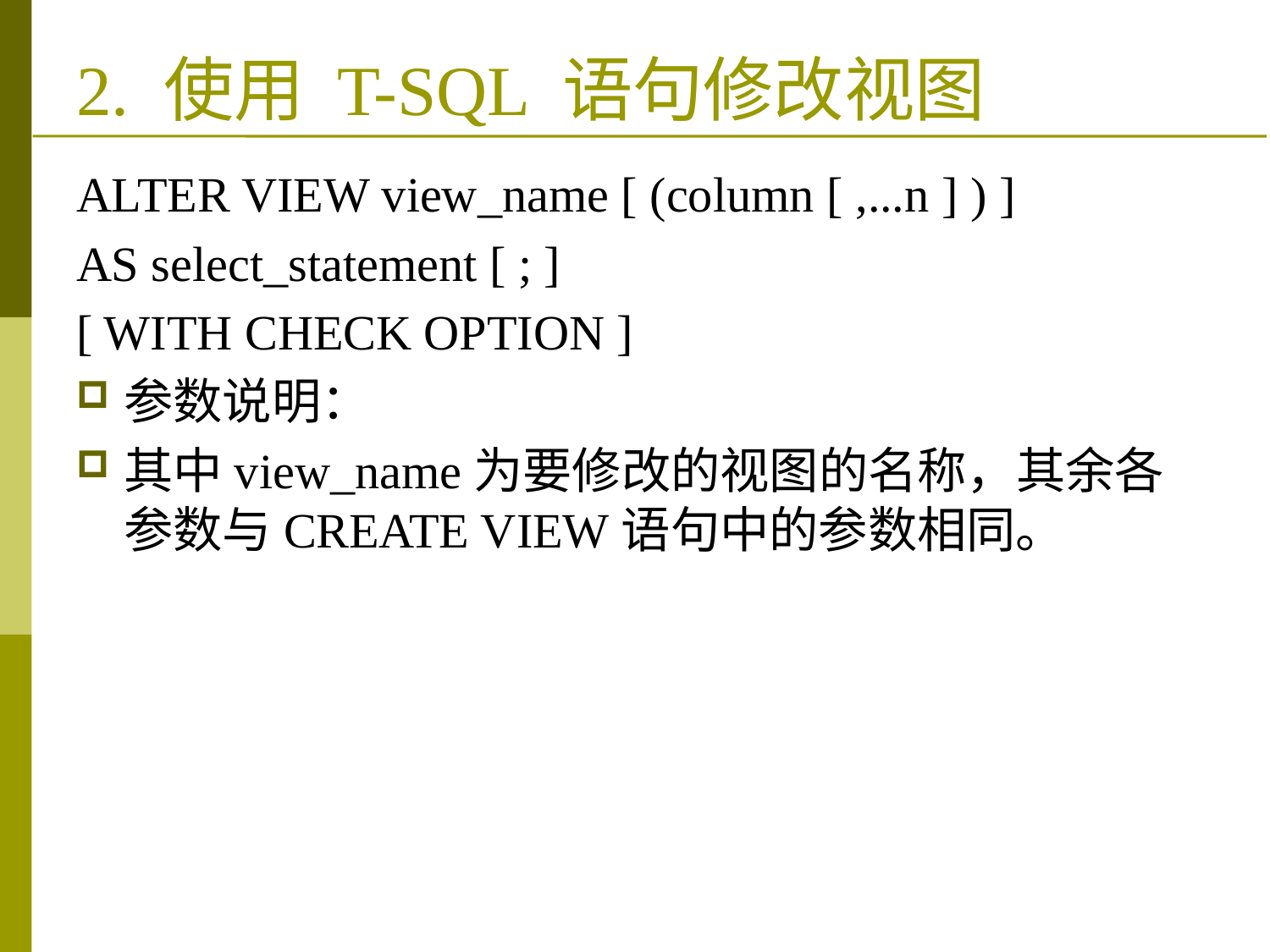

# 2. 使用 T-SQL 语句修改视图
ALTER VIEW view_name [ (column [ ,...n ] ) ]
AS select_statement [ ; ]
[ WITH CHECK OPTION ]
参数说明：
其中view_name为要修改的视图的名称，其余各参数与CREATE VIEW语句中的参数相同。